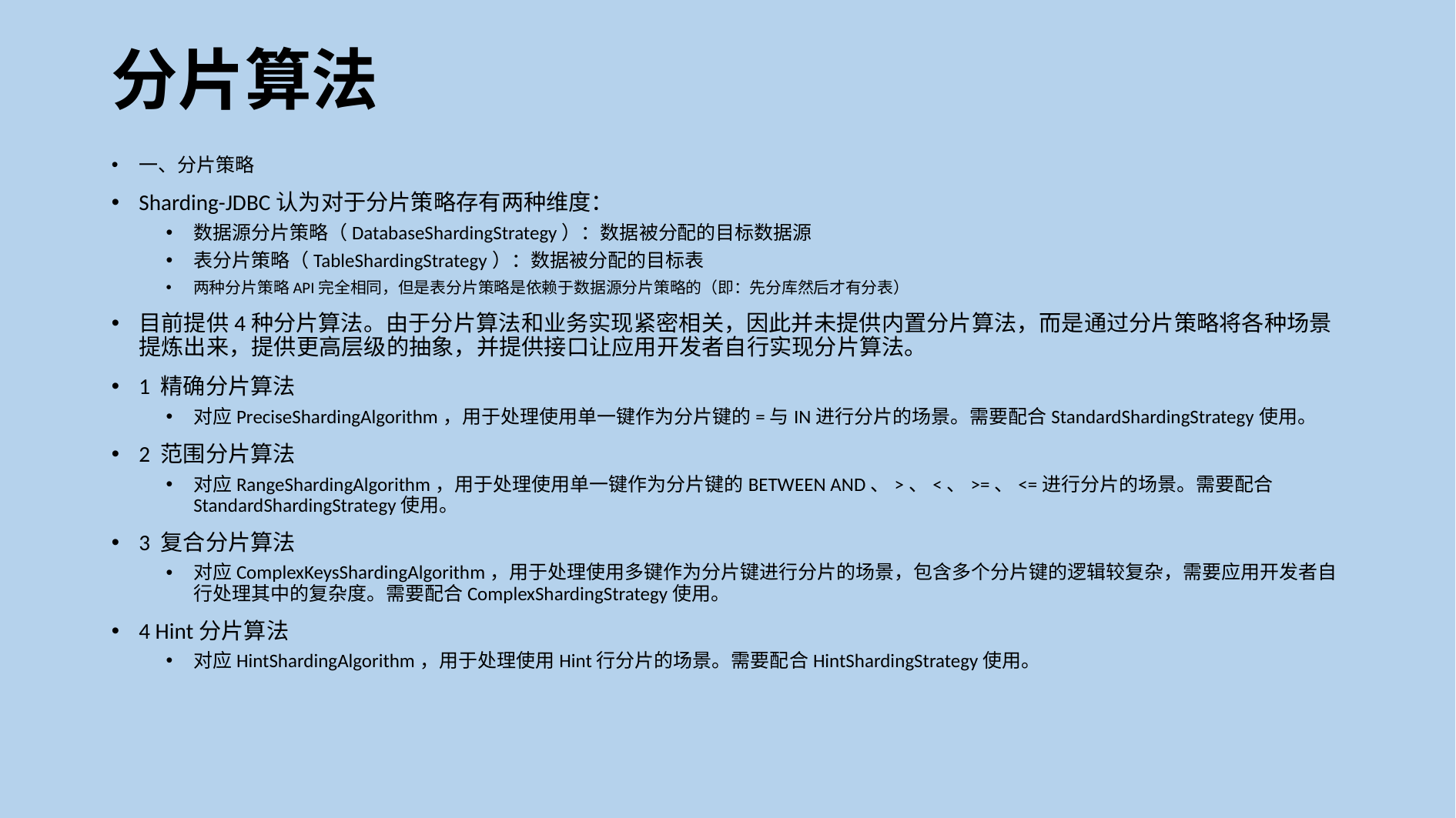

# 分片算法
一、分片策略
Sharding-JDBC认为对于分片策略存有两种维度：
数据源分片策略（DatabaseShardingStrategy）：数据被分配的目标数据源
表分片策略（TableShardingStrategy）：数据被分配的目标表
两种分片策略API完全相同，但是表分片策略是依赖于数据源分片策略的（即：先分库然后才有分表）
目前提供4种分片算法。由于分片算法和业务实现紧密相关，因此并未提供内置分片算法，而是通过分片策略将各种场景提炼出来，提供更高层级的抽象，并提供接口让应用开发者自行实现分片算法。
1 精确分片算法
对应PreciseShardingAlgorithm，用于处理使用单一键作为分片键的=与IN进行分片的场景。需要配合StandardShardingStrategy使用。
2 范围分片算法
对应RangeShardingAlgorithm，用于处理使用单一键作为分片键的BETWEEN AND、>、<、>=、<=进行分片的场景。需要配合StandardShardingStrategy使用。
3 复合分片算法
对应ComplexKeysShardingAlgorithm，用于处理使用多键作为分片键进行分片的场景，包含多个分片键的逻辑较复杂，需要应用开发者自行处理其中的复杂度。需要配合ComplexShardingStrategy使用。
4 Hint分片算法
对应HintShardingAlgorithm，用于处理使用Hint行分片的场景。需要配合HintShardingStrategy使用。

10